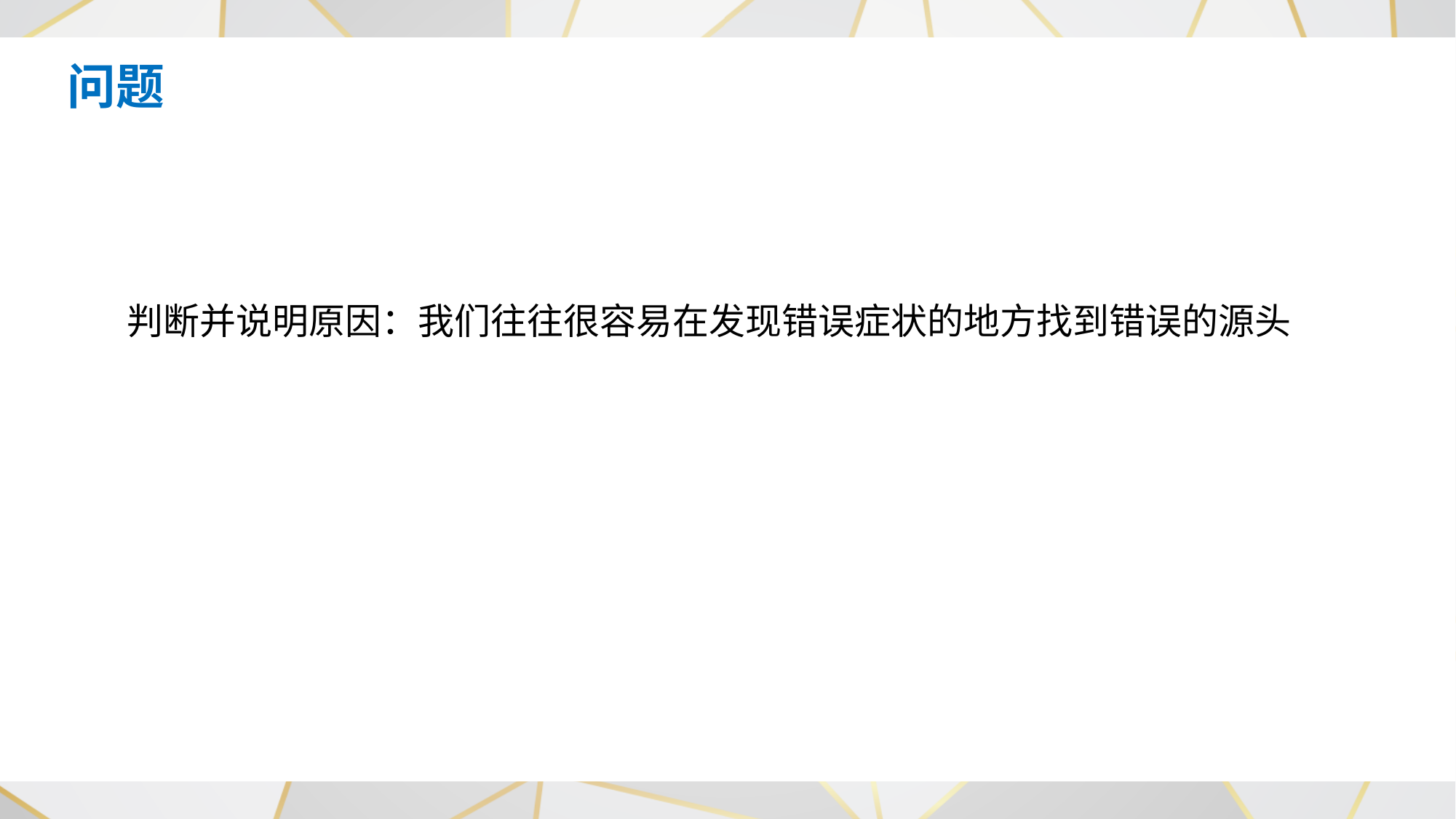

问题
判断并说明原因：我们往往很容易在发现错误症状的地方找到错误的源头